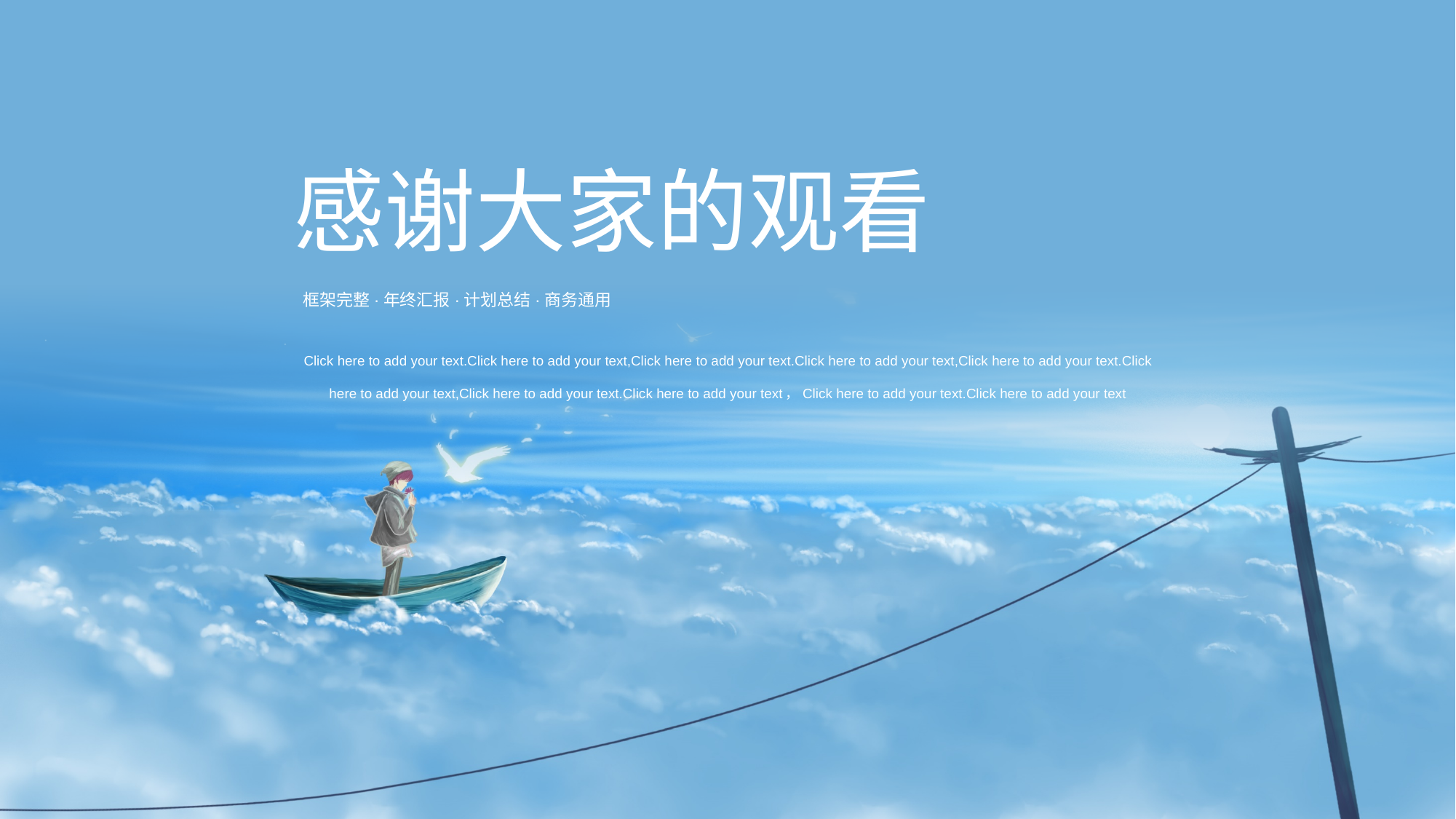

感谢大家的观看
框架完整·年终汇报·计划总结·商务通用
Click here to add your text.Click here to add your text,Click here to add your text.Click here to add your text,Click here to add your text.Click here to add your text,Click here to add your text.Click here to add your text，Click here to add your text.Click here to add your text